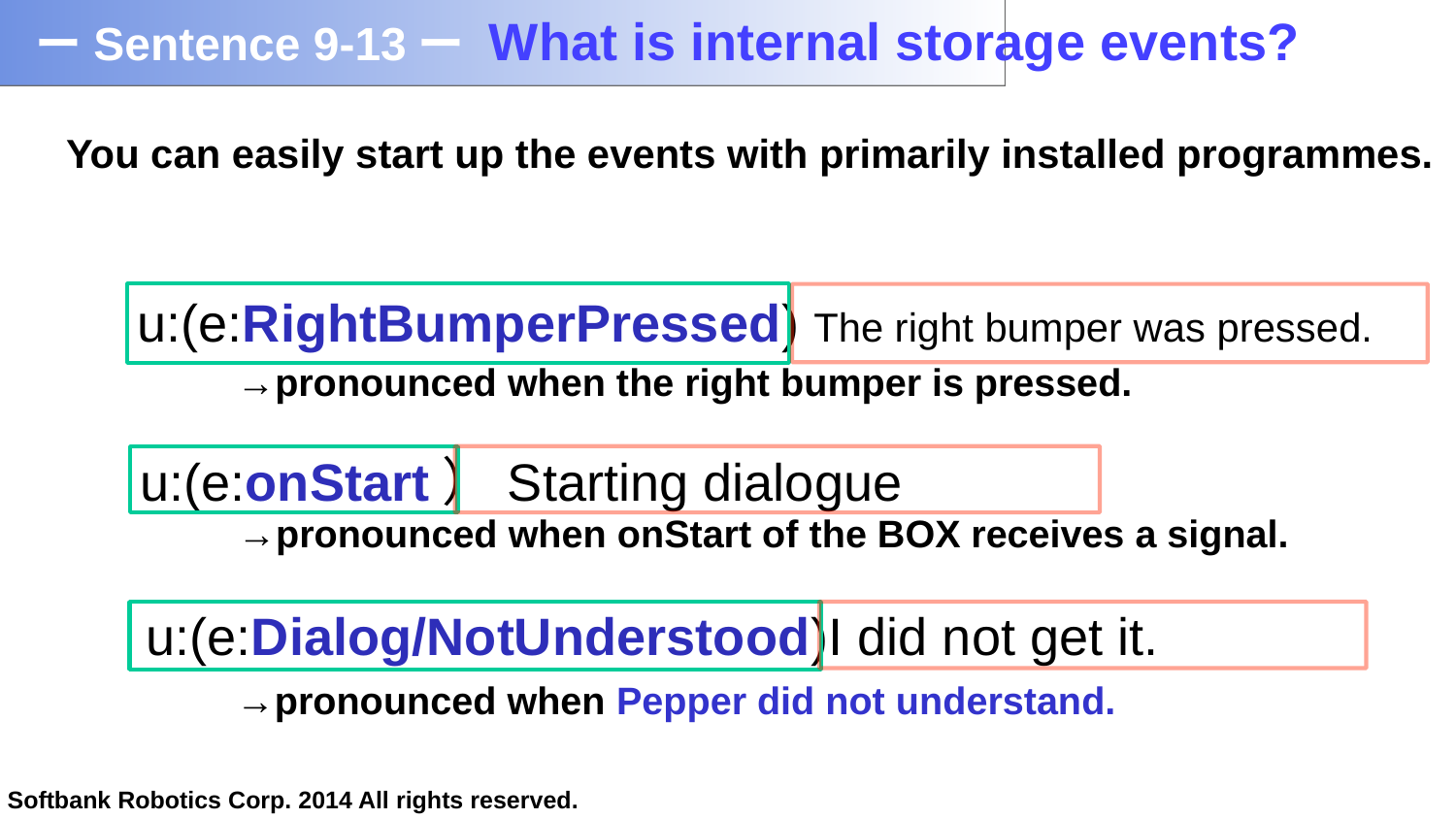

# ーSentence 9-13ー What is internal storage events?
You can easily start up the events with primarily installed programmes.
u:(e:RightBumperPressed) The right bumper was pressed.

→pronounced when the right bumper is pressed.
u:(e:onStart）Starting dialogue

→pronounced when onStart of the BOX receives a signal.
u:(e:Dialog/NotUnderstood)I did not get it.

→pronounced when Pepper did not understand.